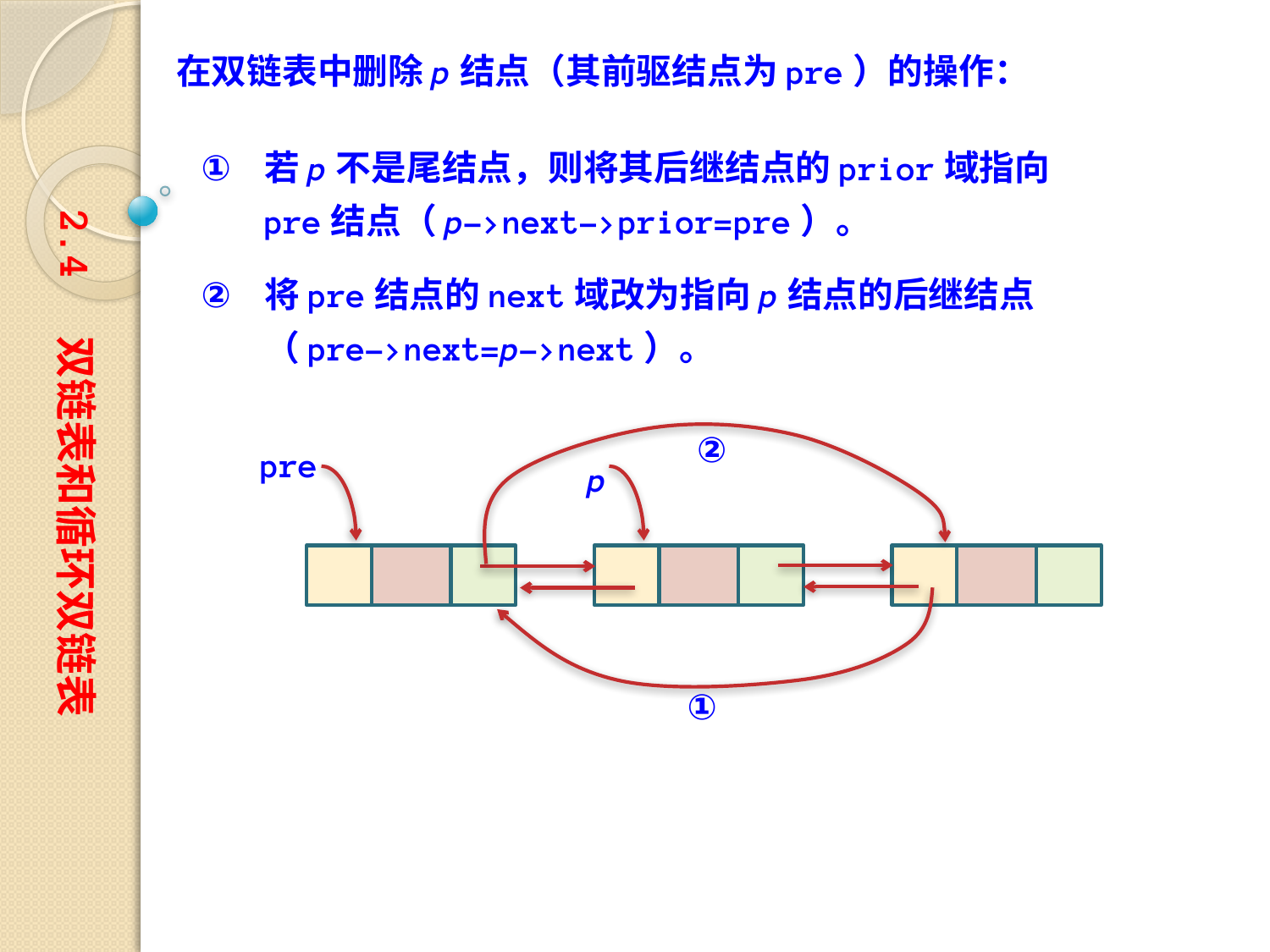

在双链表中删除p结点（其前驱结点为pre）的操作：
若p不是尾结点，则将其后继结点的prior域指向pre结点（p->next->prior=pre）。
将pre结点的next域改为指向p结点的后继结点（pre->next=p->next）。
2.4  双链表和循环双链表
 ②

pre
p

①